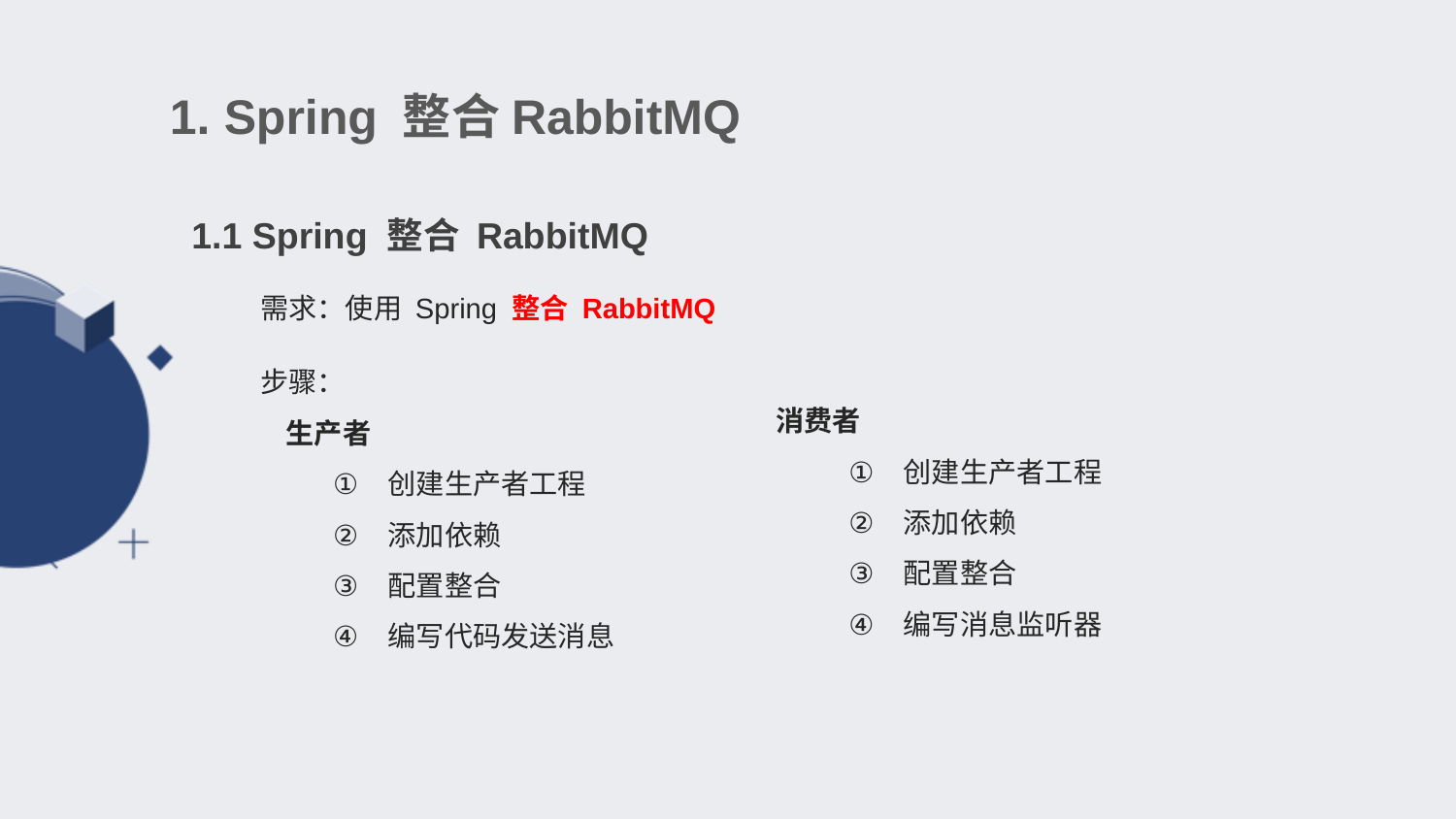

1. Spring 整合RabbitMQ
1.1 Spring 整合 RabbitMQ
需求：使用 Spring 整合 RabbitMQ
步骤：
   生产者
创建生产者工程
添加依赖
配置整合
编写代码发送消息
消费者
创建生产者工程
添加依赖
配置整合
编写消息监听器